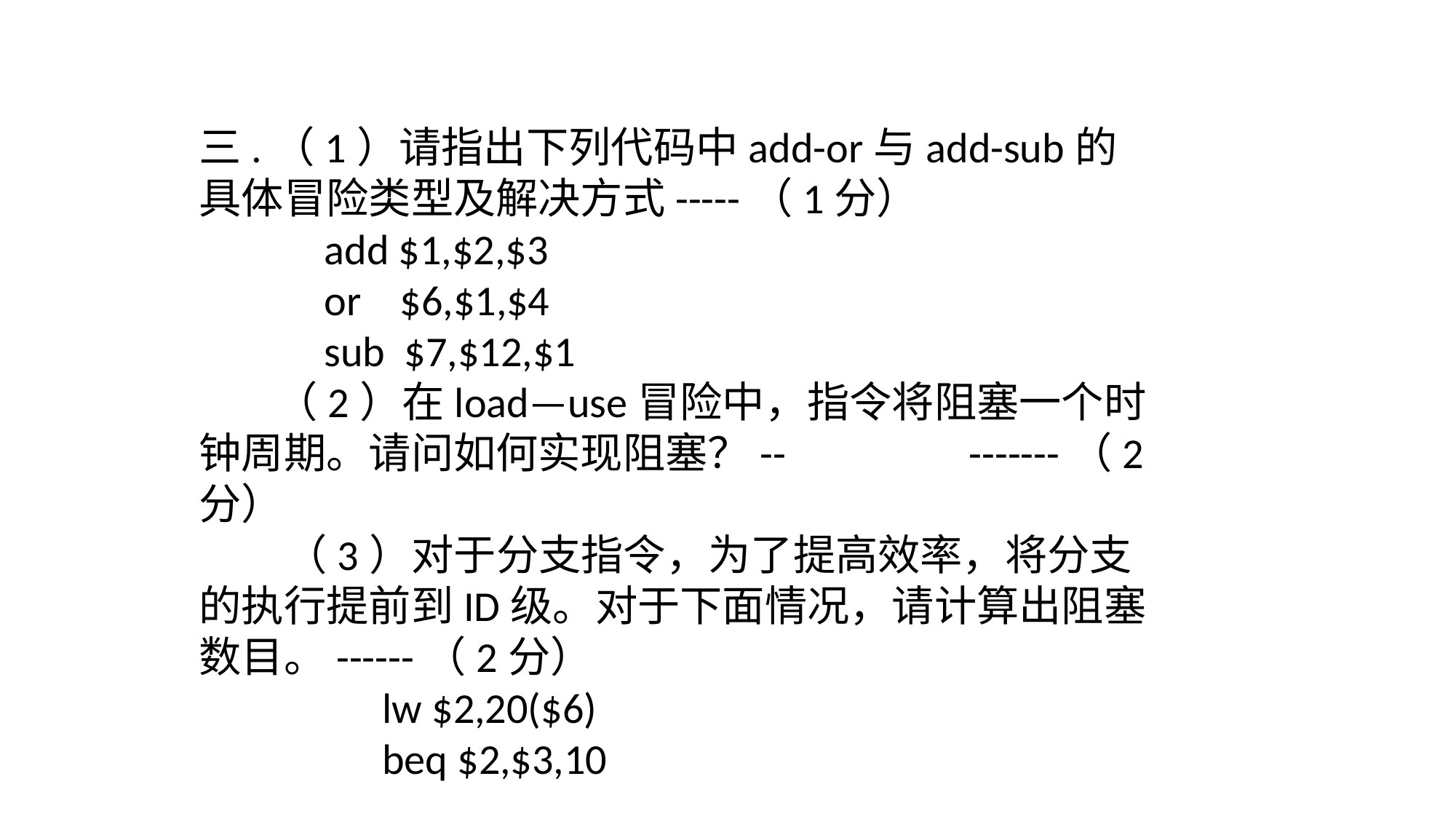

三.（1）请指出下列代码中add-or与add-sub的具体冒险类型及解决方式-----（1分）
             add $1,$2,$3
             or    $6,$1,$4
             sub  $7,$12,$1
       （2）在load—use冒险中，指令将阻塞一个时钟周期。请问如何实现阻塞？--                   -------（2分）
        （3）对于分支指令，为了提高效率，将分支的执行提前到ID级。对于下面情况，请计算出阻塞数目。------（2分）
                   lw $2,20($6)
                   beq $2,$3,10